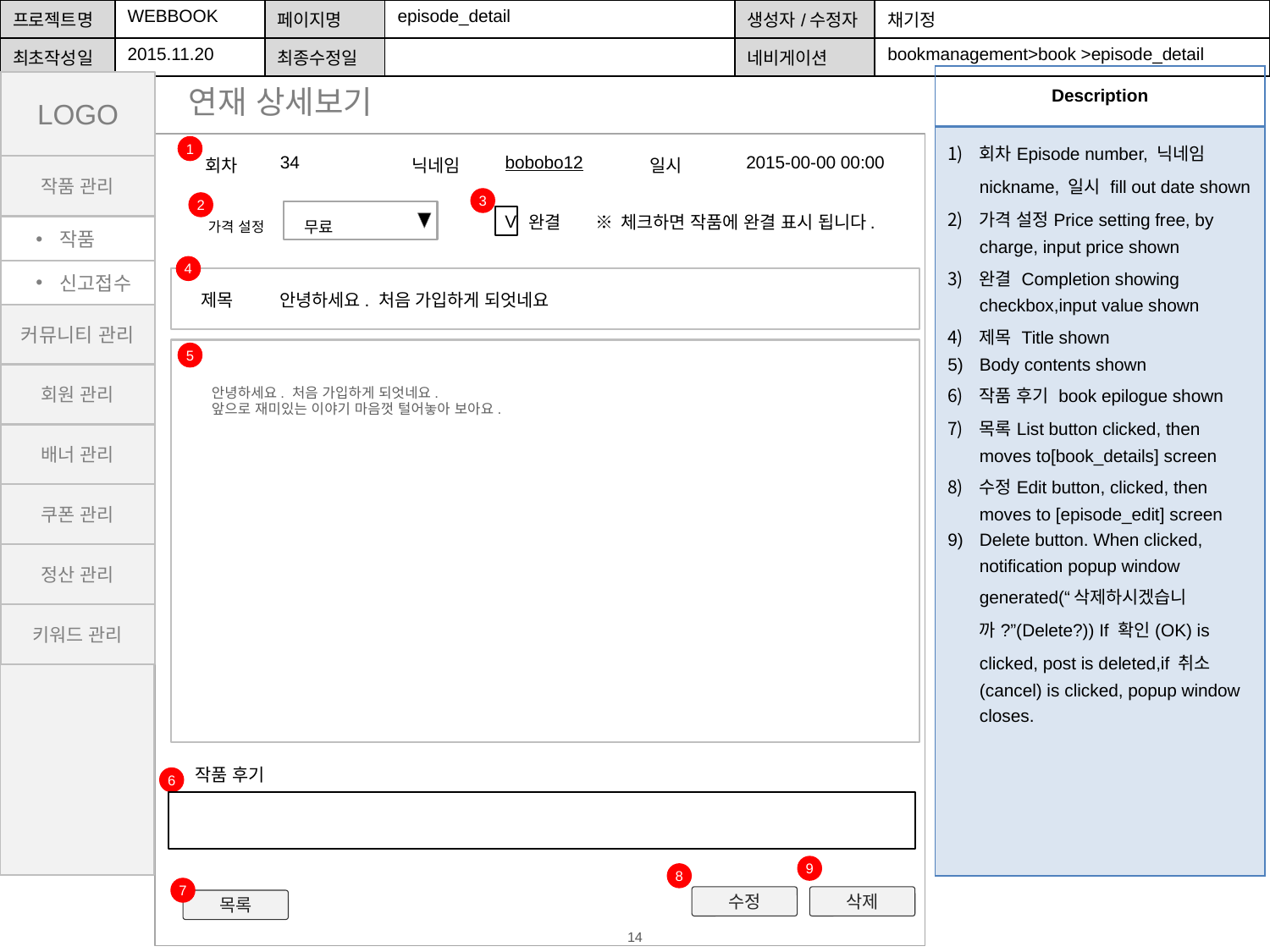

| 프로젝트명 | WEBBOOK | 페이지명 | episode\_detail | 생성자/수정자 | 채기정 |
| --- | --- | --- | --- | --- | --- |
| 최초작성일 | 2015.11.20 | 최종수정일 |  | 네비게이션 | bookmanagement>book >episode\_detail |
| Description |
| --- |
| 회차Episode number, 닉네임nickname, 일시 fill out date shown 가격 설정Price setting free, by charge, input price shown 완결 Completion showing checkbox,input value shown 제목 Title shown Body contents shown 작품 후기 book epilogue shown 목록List button clicked, then moves to[book\_details] screen 수정Edit button, clicked, then moves to [episode\_edit] screen Delete button. When clicked, notification popup window generated(“삭제하시겠습니까?”(Delete?)) If 확인(OK) is clicked, post is deleted,if 취소(cancel) is clicked, popup window closes. |

LOGO
연재 상세보기

1
| 회차 | 34 | 닉네임 | bobobo12 | 일시 | 2015-00-00 00:00 |
| --- | --- | --- | --- | --- | --- |
작품 관리
3
2

무료
가격 설정
V
※ 체크하면 작품에 완결 표시 됩니다.
완결

작품
4
신고접수

제목
안녕하세요. 처음 가입하게 되엇네요
커뮤니티 관리

5
회원 관리
안녕하세요. 처음 가입하게 되엇네요.
앞으로 재미있는 이야기 마음껏 털어놓아 보아요.
배너 관리
쿠폰 관리
정산 관리
키워드 관리
작품 후기
6

9
8
7
수정
삭제
목록